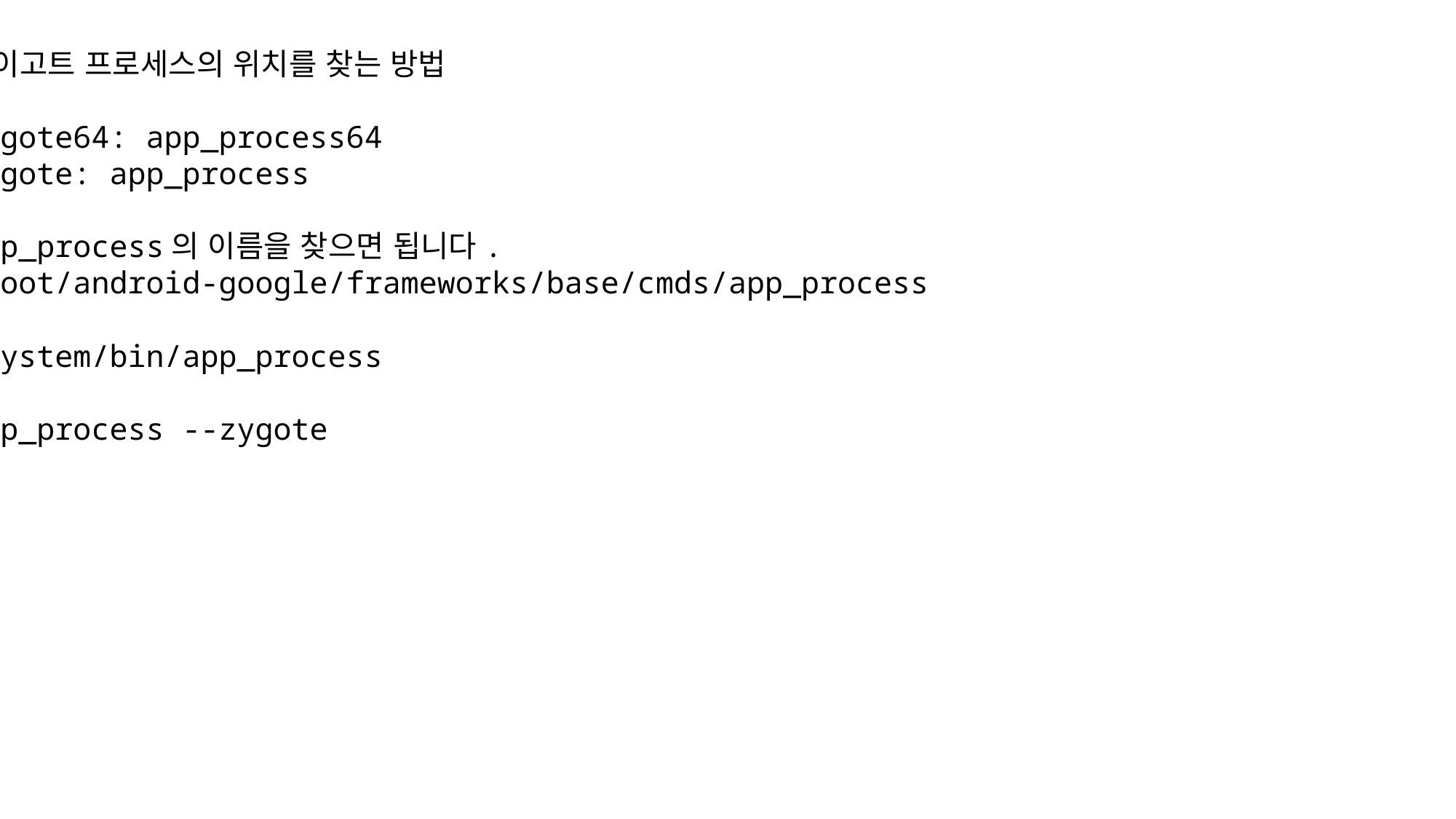

자이고트 프로세스의 위치를 찾는 방법

zygote64: app_process64
zygote: app_process

app_process의 이름을 찾으면 됩니다.
/root/android-google/frameworks/base/cmds/app_process

/system/bin/app_process

app_process --zygote